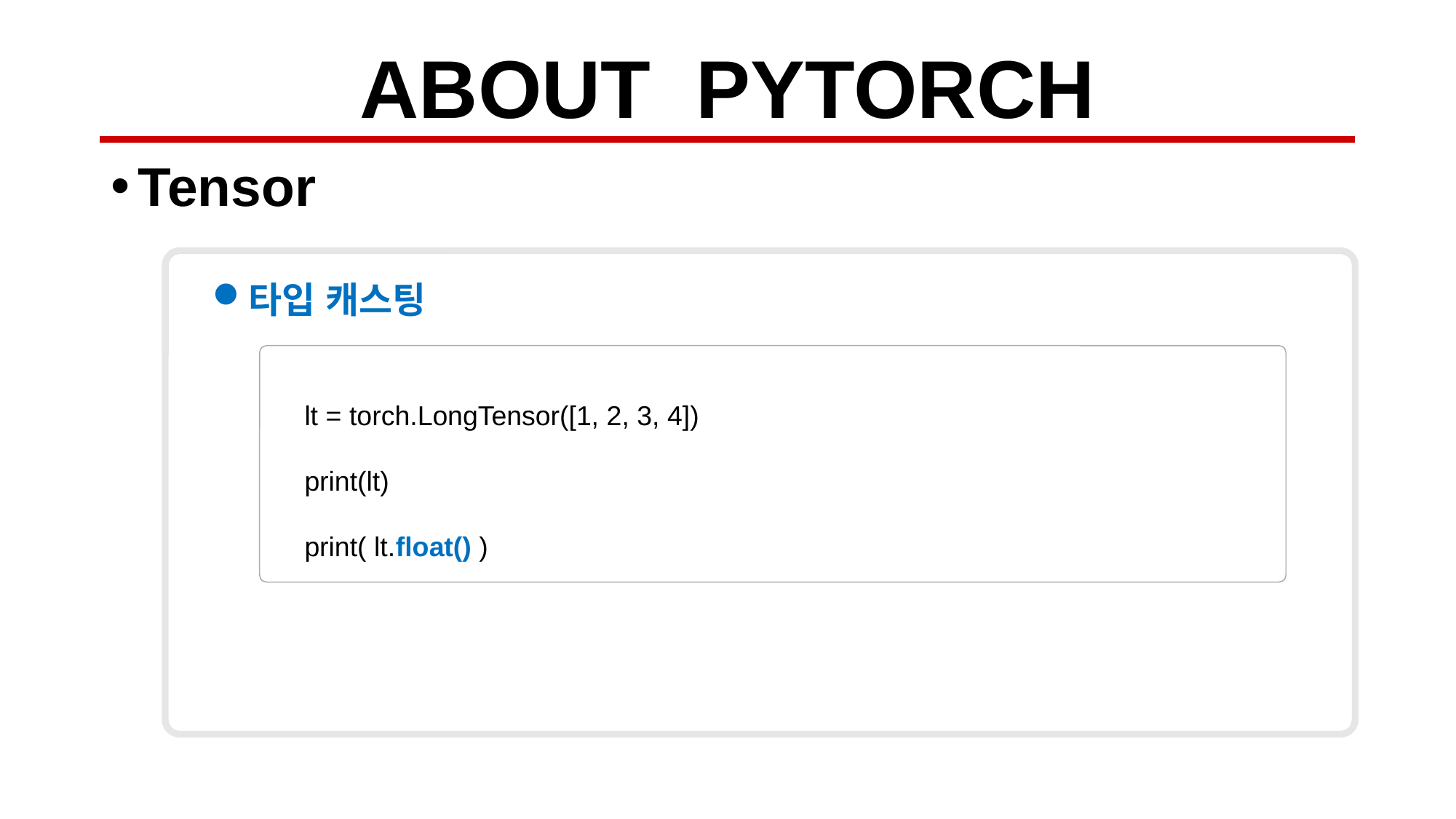

# ABOUT  PYTORCH
Tensor
타입 캐스팅

lt = torch.LongTensor([1, 2, 3, 4])
print(lt)
print( lt.float() )